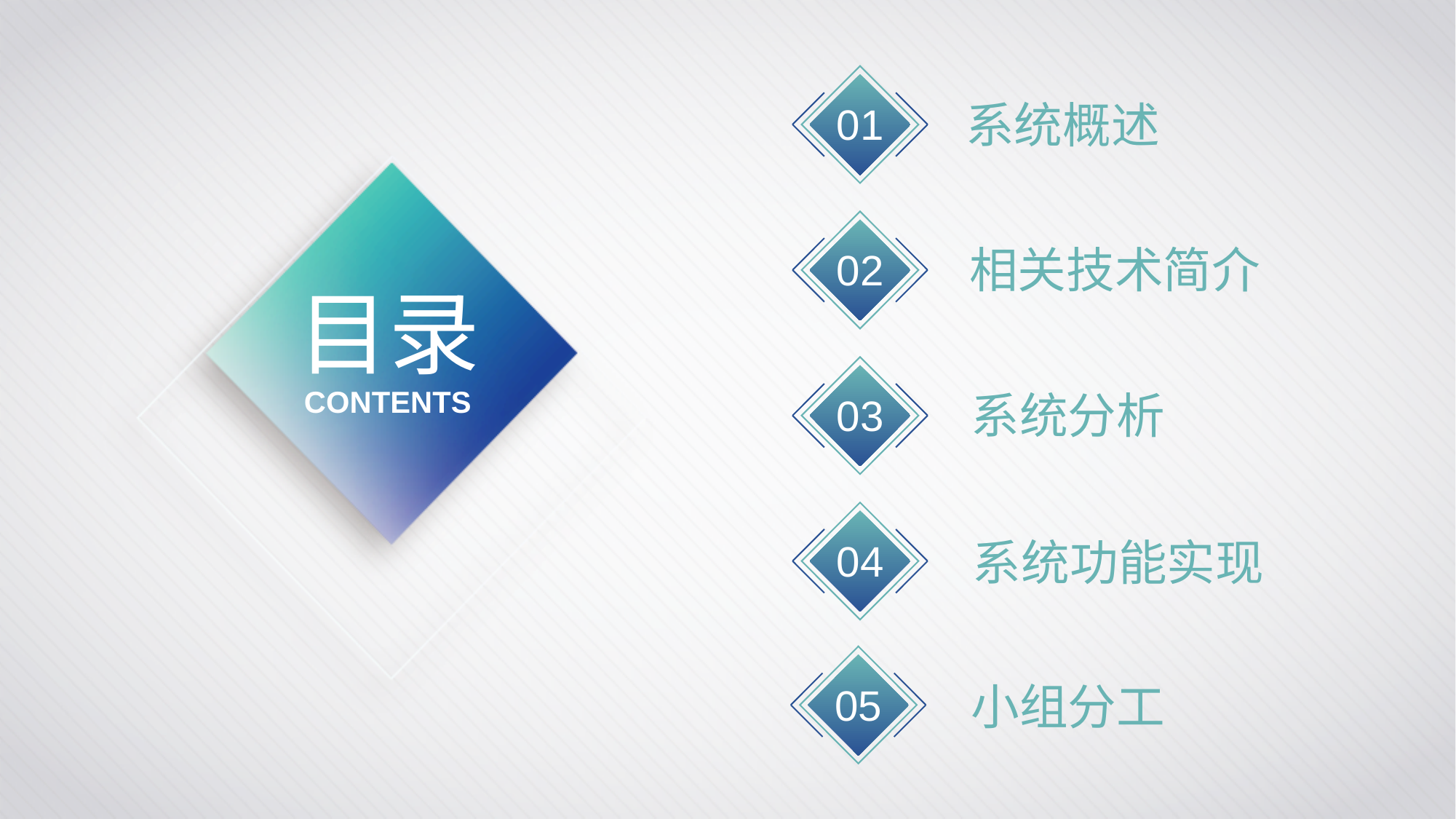

系统概述
01

相关技术简介
02

目录
CONTENTS

系统分析
03

系统功能实现
04

小组分工
05